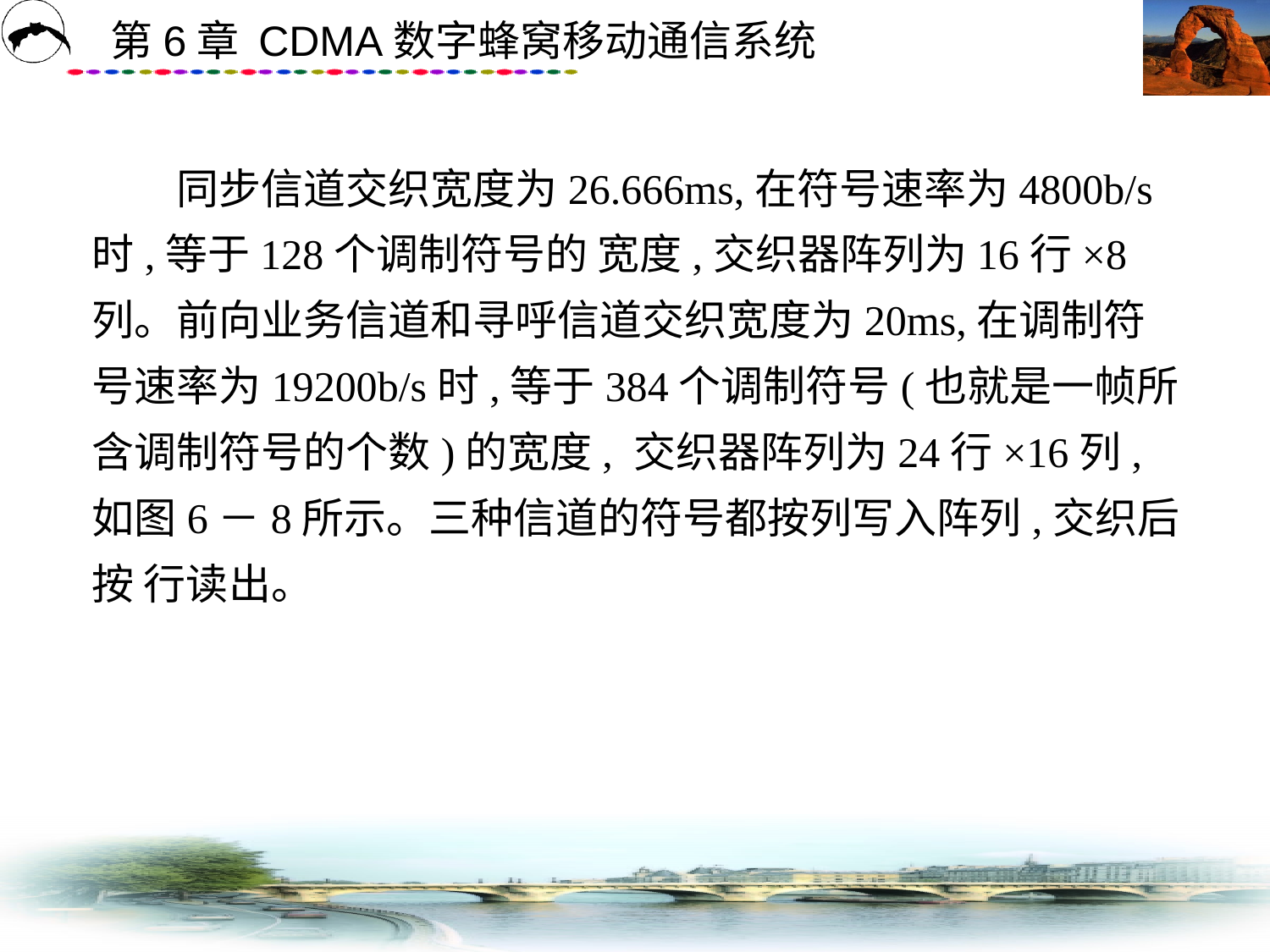

# 同步信道交织宽度为26.666ms,在符号速率为4800b/s时,等于128个调制符号的 宽度,交织器阵列为16行×8列。前向业务信道和寻呼信道交织宽度为20ms,在调制符 号速率为19200b/s时,等于384个调制符号(也就是一帧所含调制符号的个数)的宽度, 交织器阵列为24行×16列,如图6－8所示。三种信道的符号都按列写入阵列,交织后按 行读出。